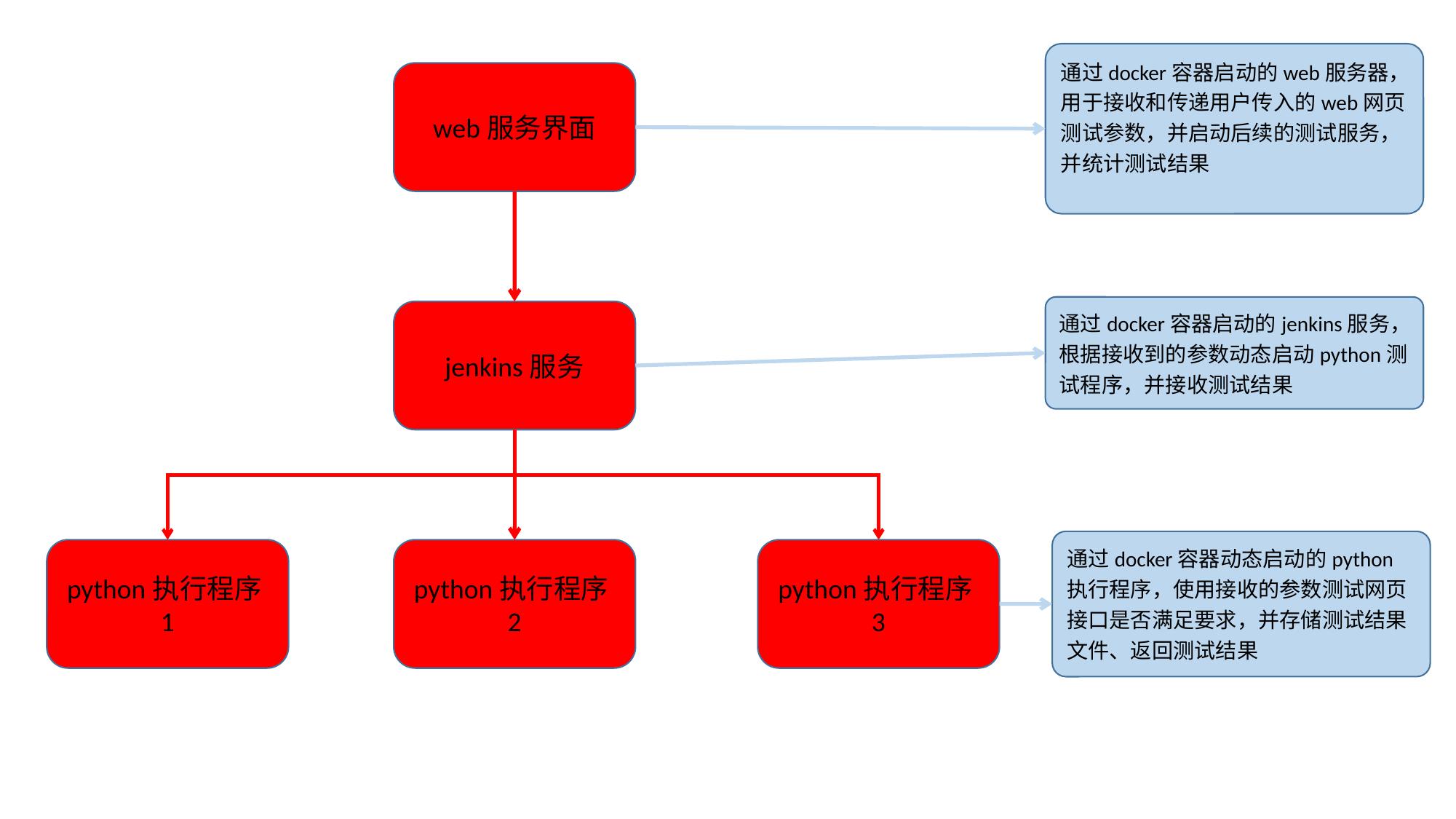

通过docker容器启动的web服务器，用于接收和传递用户传入的web网页测试参数，并启动后续的测试服务，并统计测试结果
web服务界面
通过docker容器启动的jenkins服务，根据接收到的参数动态启动python测试程序，并接收测试结果
jenkins服务
通过docker容器动态启动的python执行程序，使用接收的参数测试网页接口是否满足要求，并存储测试结果文件、返回测试结果
python执行程序1
python执行程序2
python执行程序3